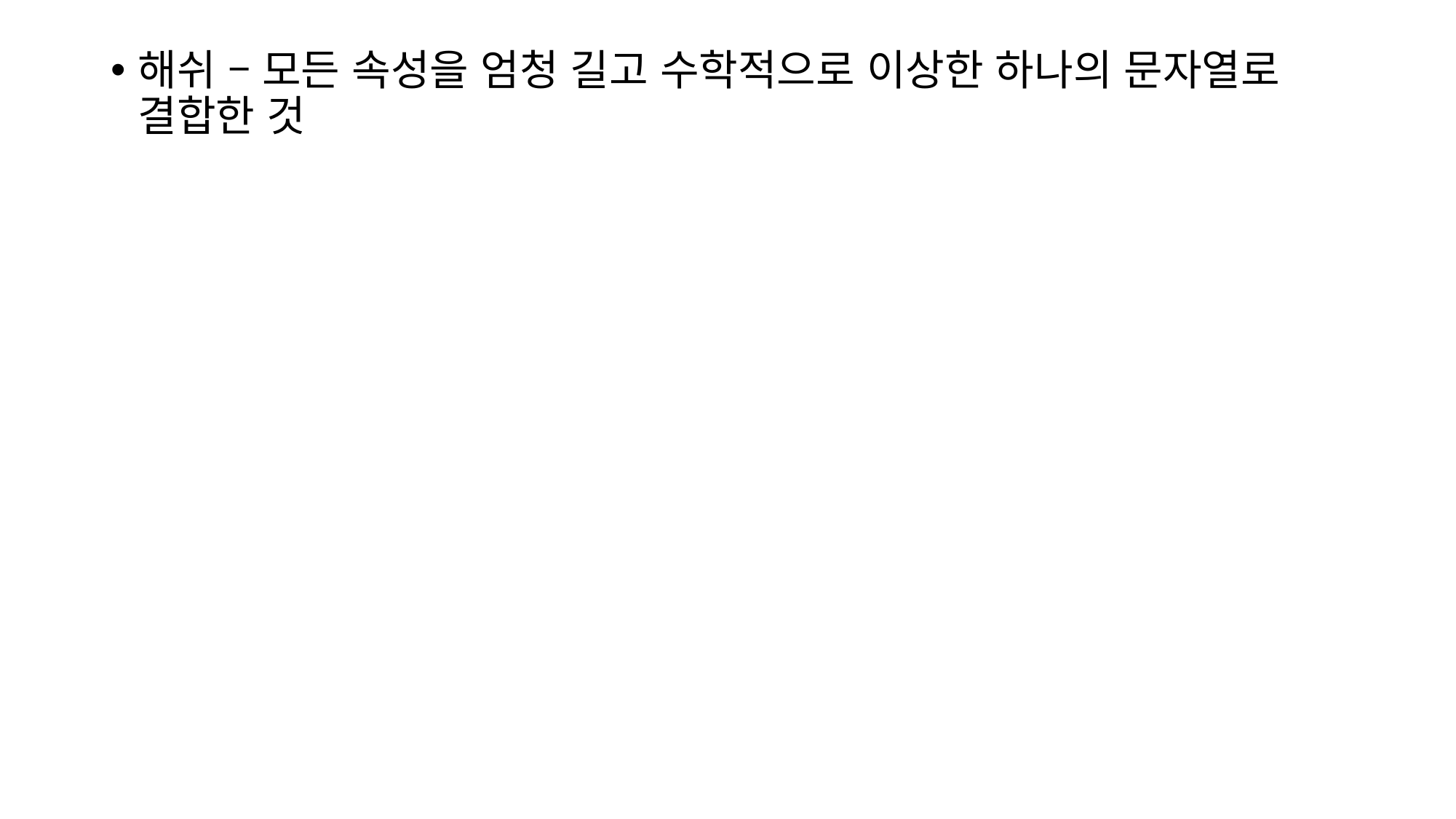

해쉬 – 모든 속성을 엄청 길고 수학적으로 이상한 하나의 문자열로 결합한 것